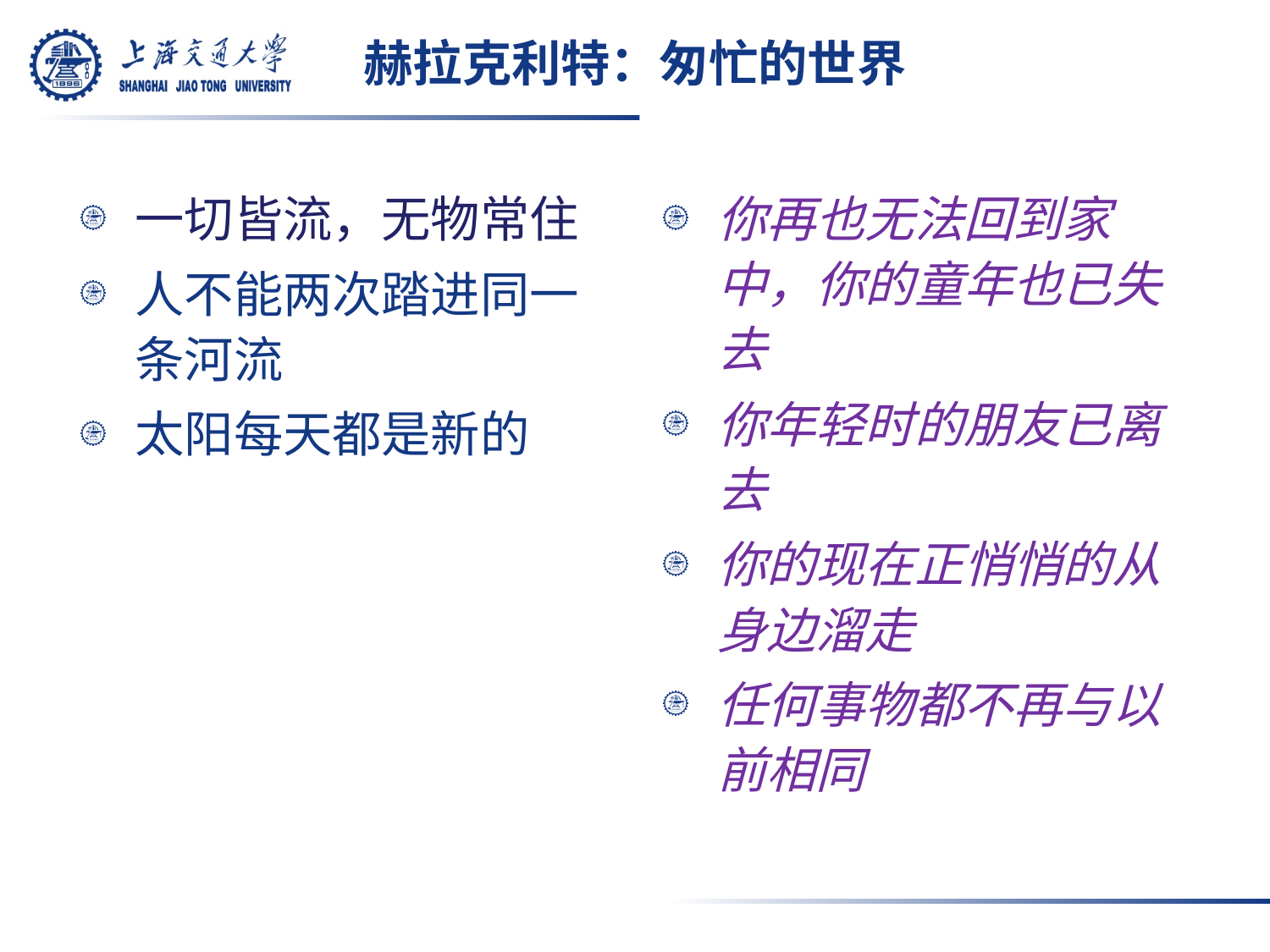

# 赫拉克利特：匆忙的世界
一切皆流，无物常住
人不能两次踏进同一条河流
太阳每天都是新的
你再也无法回到家中，你的童年也已失去
你年轻时的朋友已离去
你的现在正悄悄的从身边溜走
任何事物都不再与以前相同